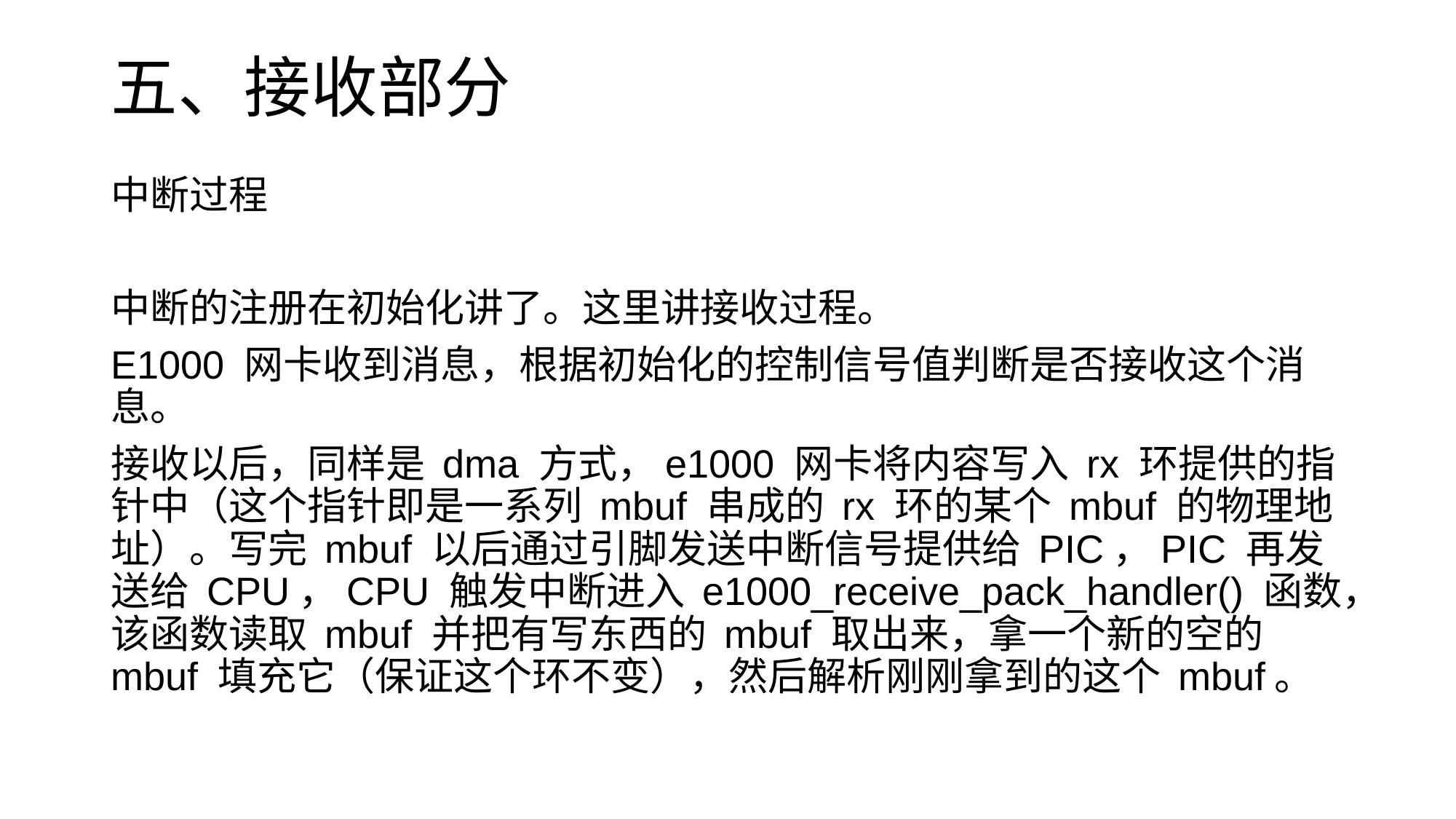

# 五、接收部分
中断过程

中断的注册在初始化讲了。这里讲接收过程。
E1000 网卡收到消息，根据初始化的控制信号值判断是否接收这个消息。
接收以后，同样是 dma 方式，e1000 网卡将内容写入 rx 环提供的指针中（这个指针即是一系列 mbuf 串成的 rx 环的某个 mbuf 的物理地址）。写完 mbuf 以后通过引脚发送中断信号提供给 PIC，PIC 再发送给 CPU，CPU 触发中断进入 e1000_receive_pack_handler() 函数，该函数读取 mbuf 并把有写东西的 mbuf 取出来，拿一个新的空的 mbuf 填充它（保证这个环不变），然后解析刚刚拿到的这个 mbuf。